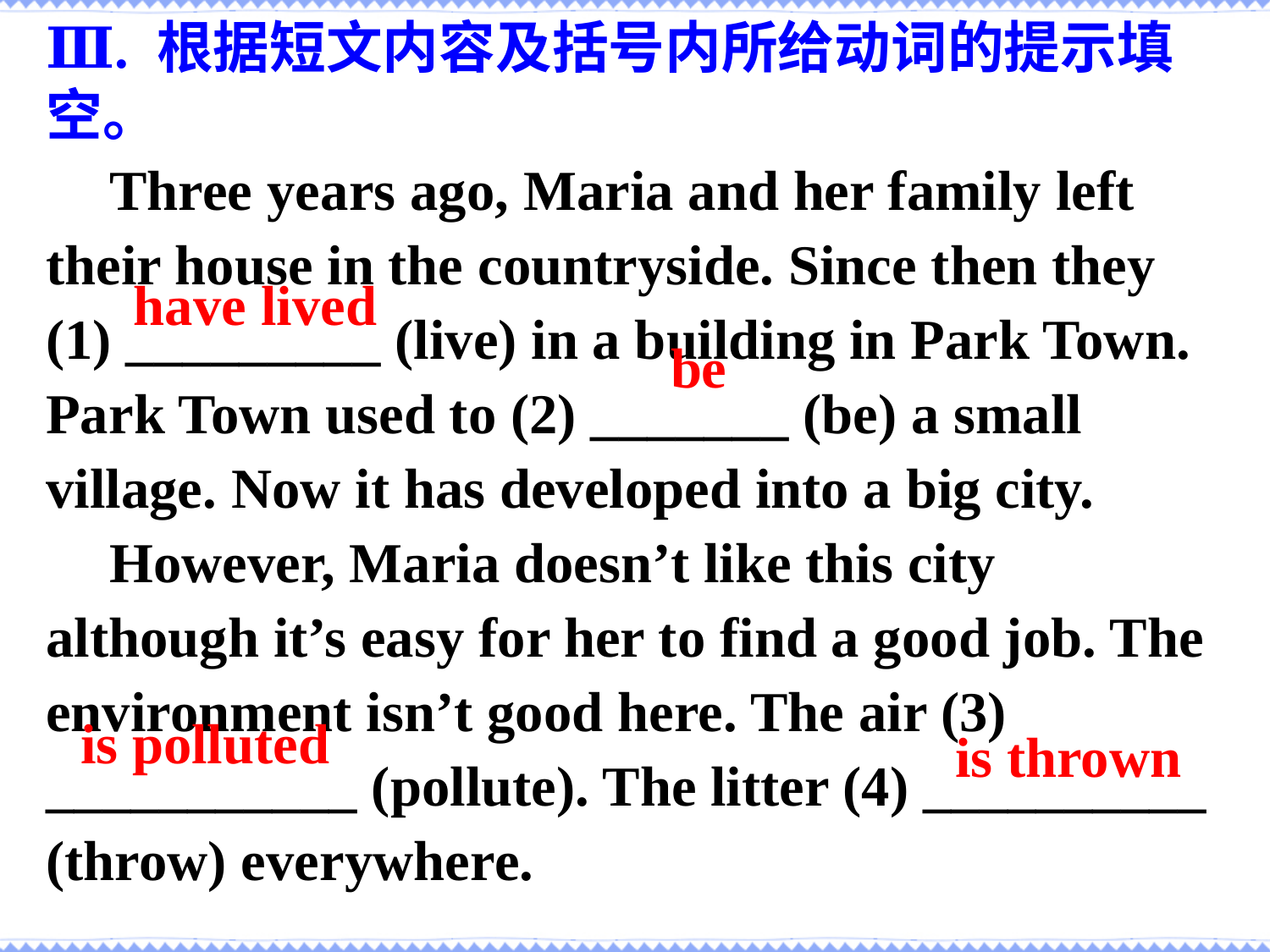

Ⅲ. 根据短文内容及括号内所给动词的提示填空。
Three years ago, Maria and her family left their house in the countryside. Since then they (1) _________ (live) in a building in Park Town. Park Town used to (2) _______ (be) a small village. Now it has developed into a big city.
However, Maria doesn’t like this city although it’s easy for her to find a good job. The environment isn’t good here. The air (3) ___________ (pollute). The litter (4) __________ (throw) everywhere.
have lived
be
is polluted
is thrown